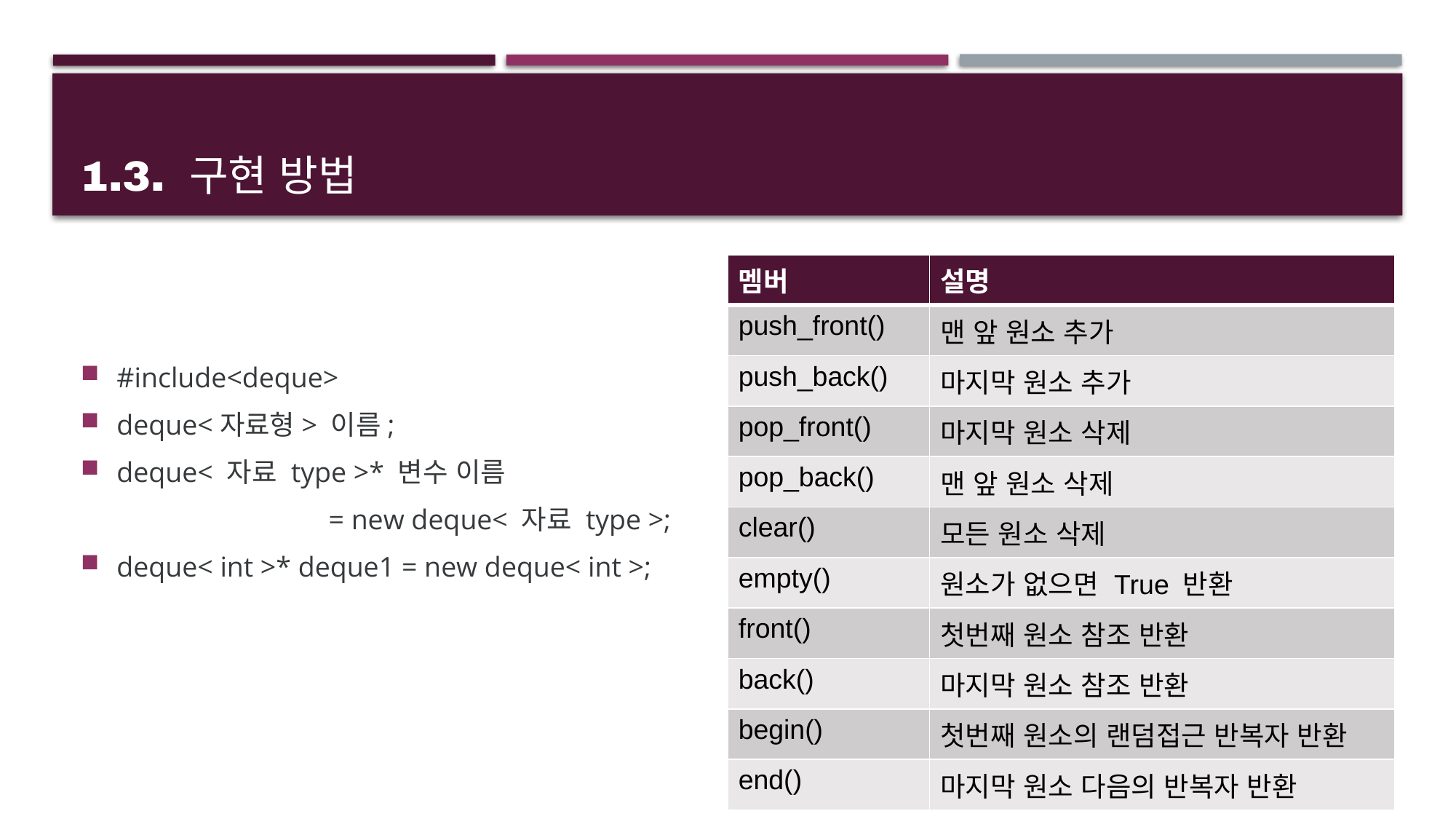

# 1.3. 구현 방법
| 멤버 | 설명 |
| --- | --- |
| push\_front() | 맨 앞 원소 추가 |
| push\_back() | 마지막 원소 추가 |
| pop\_front() | 마지막 원소 삭제 |
| pop\_back() | 맨 앞 원소 삭제 |
| clear() | 모든 원소 삭제 |
| empty() | 원소가 없으면 True 반환 |
| front() | 첫번째 원소 참조 반환 |
| back() | 마지막 원소 참조 반환 |
| begin() | 첫번째 원소의 랜덤접근 반복자 반환 |
| end() | 마지막 원소 다음의 반복자 반환 |
#include<deque>
deque<자료형> 이름;
deque< 자료 type >* 변수 이름
                                   = new deque< 자료 type >;
deque< int >* deque1 = new deque< int >;